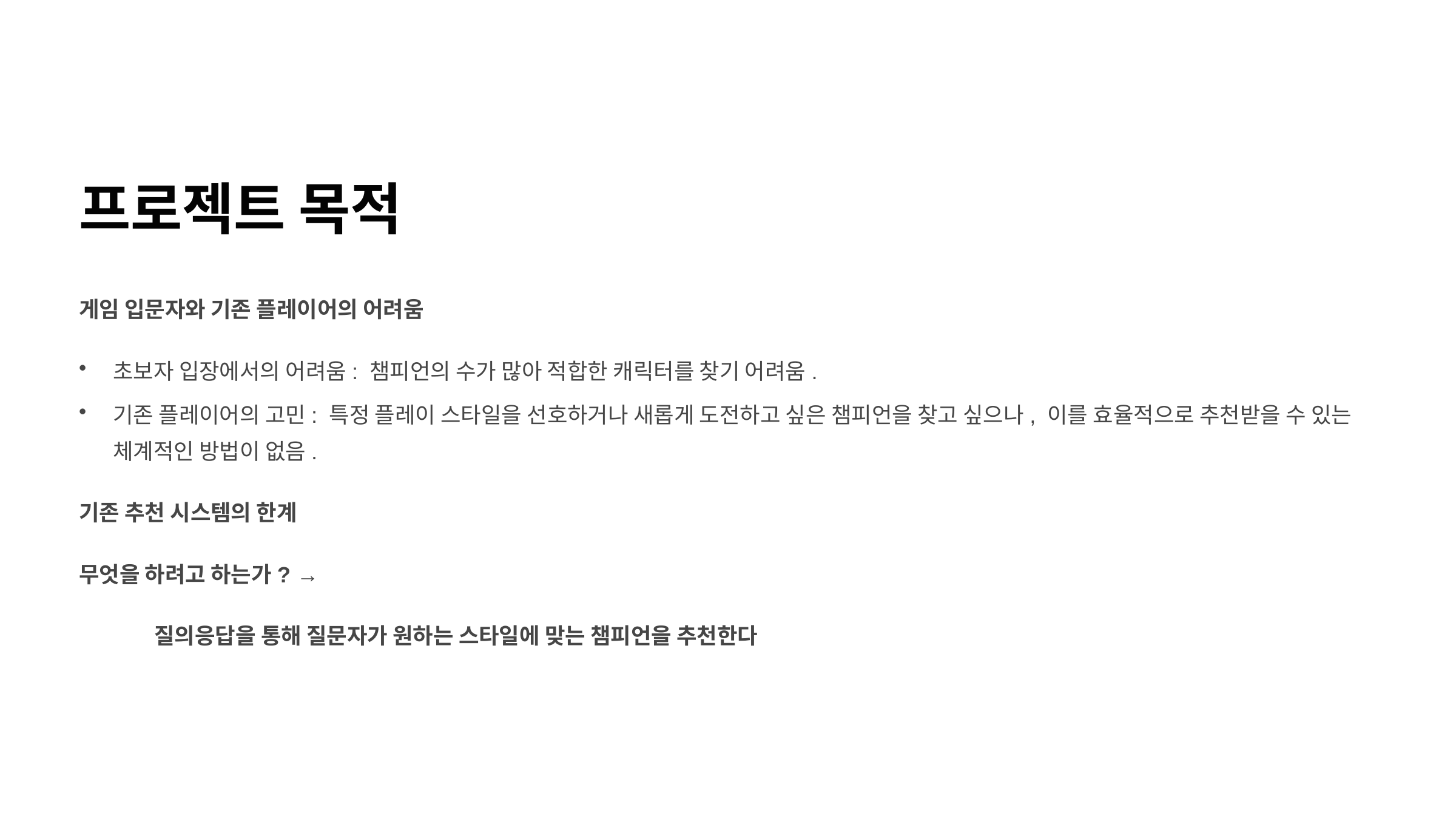

프로젝트 목적
게임 입문자와 기존 플레이어의 어려움
초보자 입장에서의 어려움: 챔피언의 수가 많아 적합한 캐릭터를 찾기 어려움.
기존 플레이어의 고민: 특정 플레이 스타일을 선호하거나 새롭게 도전하고 싶은 챔피언을 찾고 싶으나, 이를 효율적으로 추천받을 수 있는 체계적인 방법이 없음.
기존 추천 시스템의 한계
무엇을 하려고 하는가? →
              질의응답을 통해 질문자가 원하는 스타일에 맞는 챔피언을 추천한다